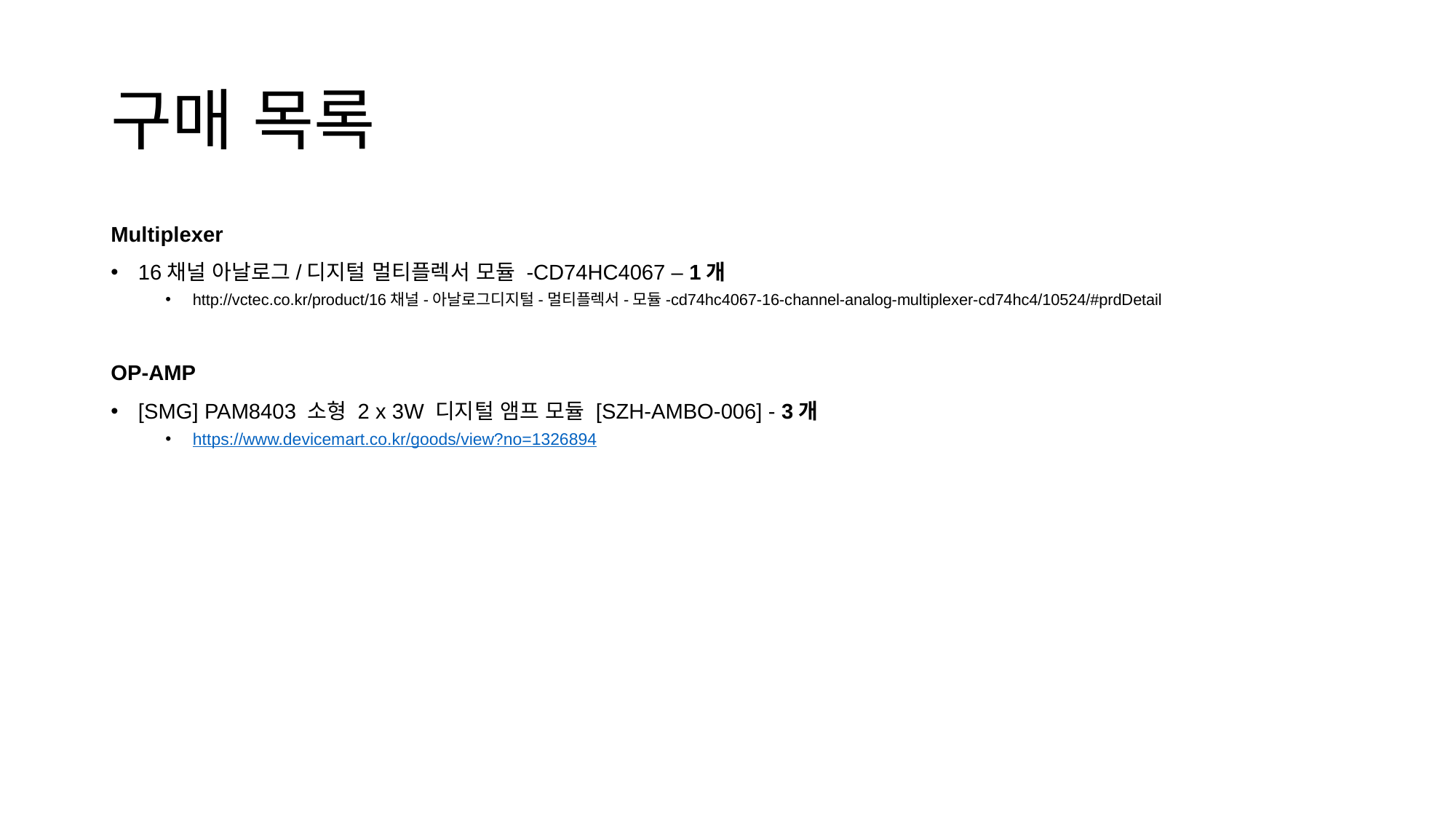

# 구매 목록
Multiplexer
16채널 아날로그/디지털 멀티플렉서 모듈 -CD74HC4067 – 1개
http://vctec.co.kr/product/16채널-아날로그디지털-멀티플렉서-모듈-cd74hc4067-16-channel-analog-multiplexer-cd74hc4/10524/#prdDetail

OP-AMP
[SMG] PAM8403 소형 2 x 3W 디지털 앰프 모듈 [SZH-AMBO-006] - 3개
https://www.devicemart.co.kr/goods/view?no=1326894